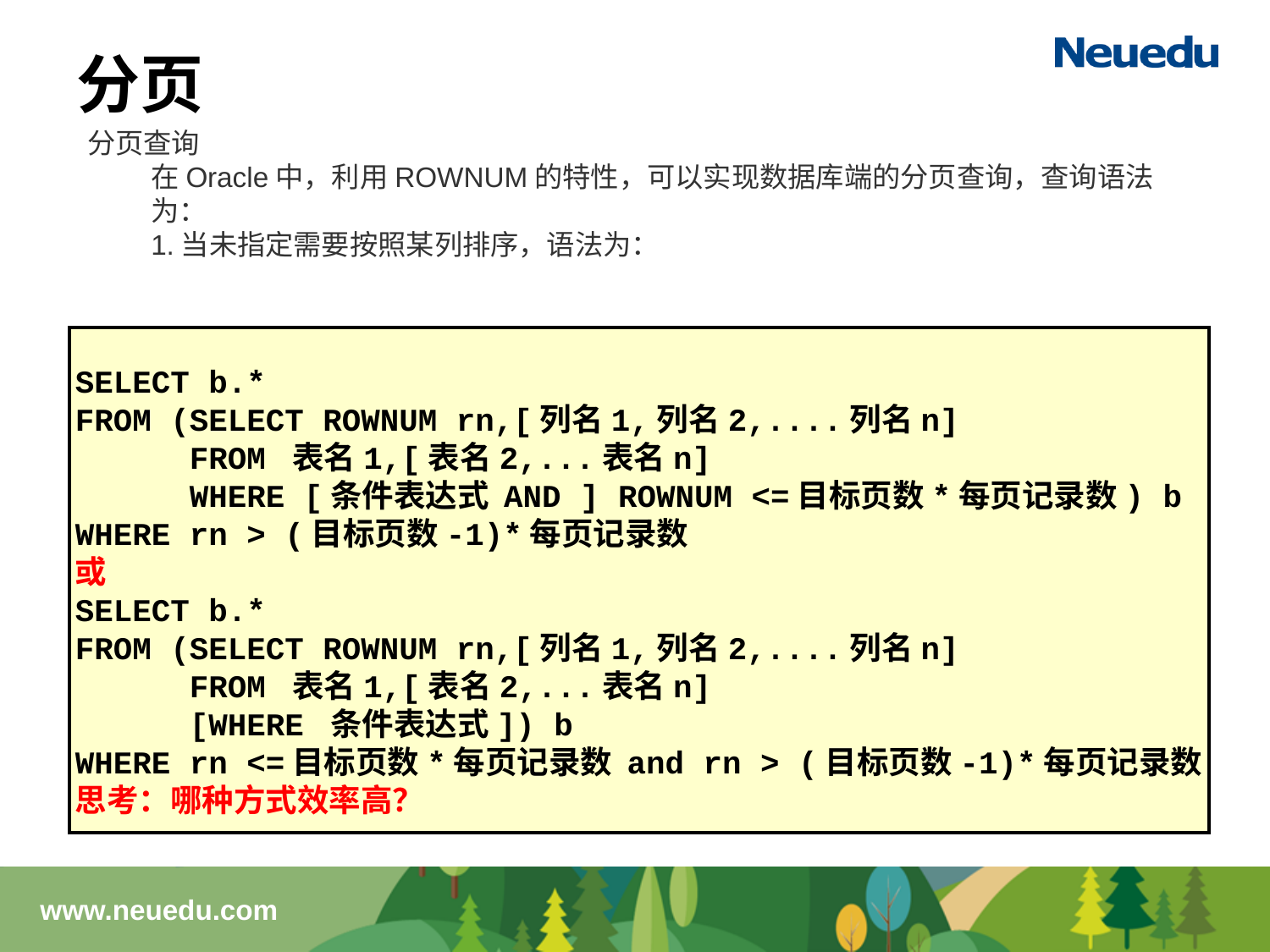

分页
分页查询
在Oracle中，利用ROWNUM的特性，可以实现数据库端的分页查询，查询语法为：
1.当未指定需要按照某列排序，语法为：

SELECT b.*
FROM (SELECT ROWNUM rn,[列名1,列名2,....列名n]
      FROM 表名1,[表名2,...表名n]
      WHERE [条件表达式 AND ] ROWNUM <=目标页数*每页记录数) b
WHERE rn > (目标页数-1)*每页记录数
或
SELECT b.*
FROM (SELECT ROWNUM rn,[列名1,列名2,....列名n]
      FROM 表名1,[表名2,...表名n]
      [WHERE 条件表达式]) b
WHERE rn <=目标页数*每页记录数 and rn > (目标页数-1)*每页记录数
思考：哪种方式效率高？